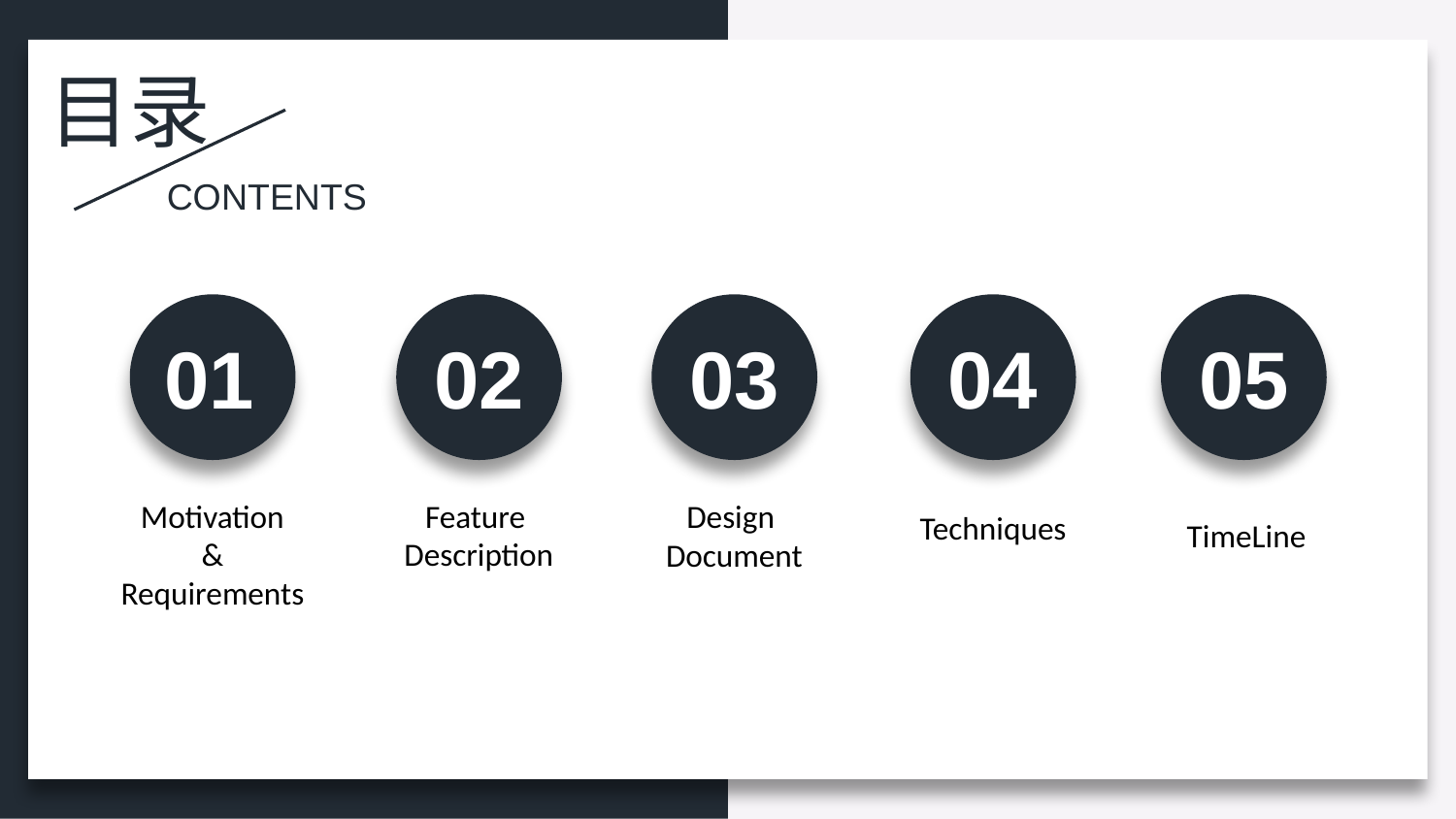

目录
CONTENTS

01
02
04
05
03
Motivation
&
Requirements
Feature
Description
Design
Document

Techniques

TimeLine